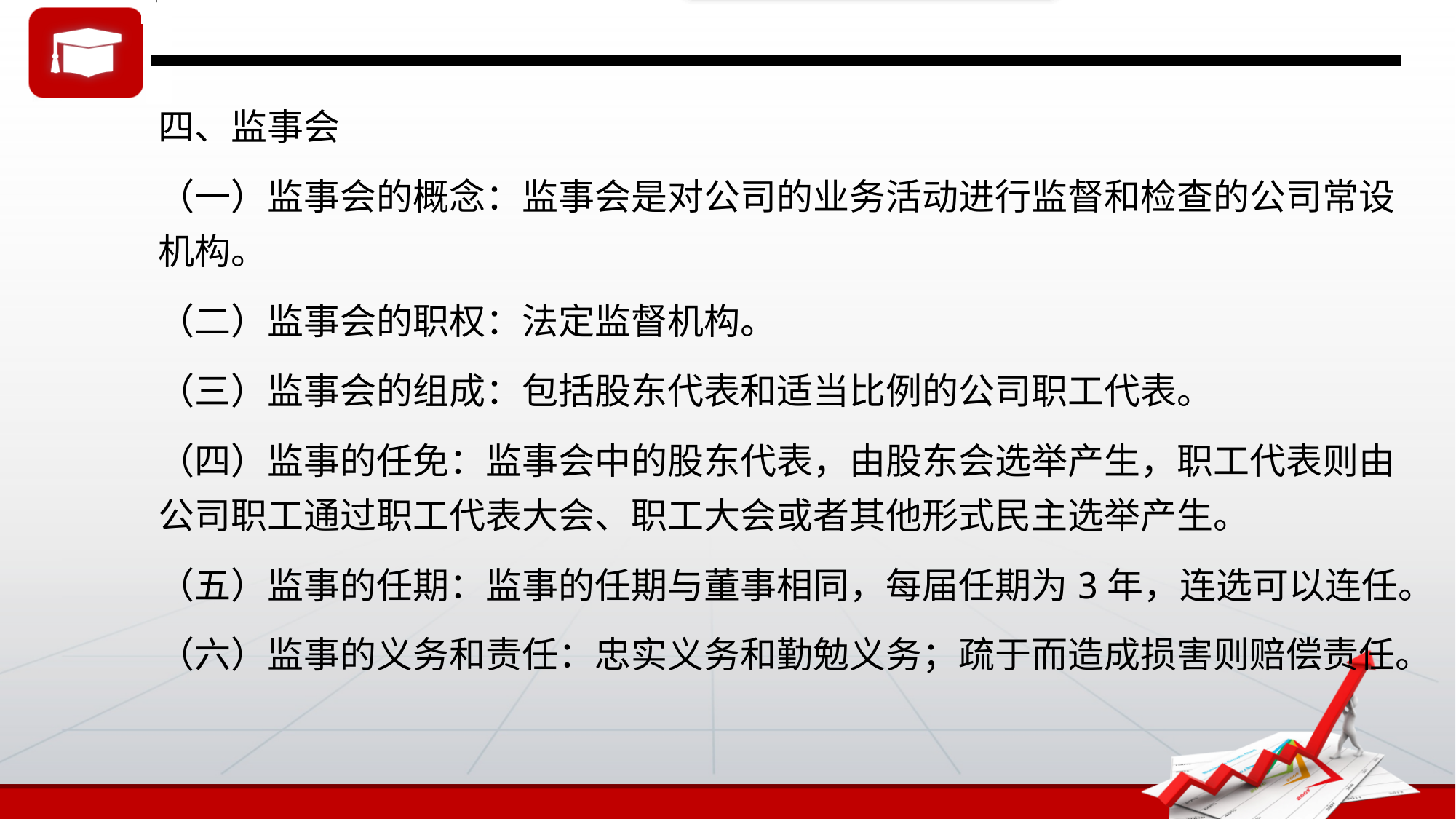

四、监事会
（一）监事会的概念：监事会是对公司的业务活动进行监督和检查的公司常设机构。
（二）监事会的职权：法定监督机构。
（三）监事会的组成：包括股东代表和适当比例的公司职工代表。
（四）监事的任免：监事会中的股东代表，由股东会选举产生，职工代表则由公司职工通过职工代表大会、职工大会或者其他形式民主选举产生。
（五）监事的任期：监事的任期与董事相同，每届任期为3年，连选可以连任。
（六）监事的义务和责任：忠实义务和勤勉义务；疏于而造成损害则赔偿责任。